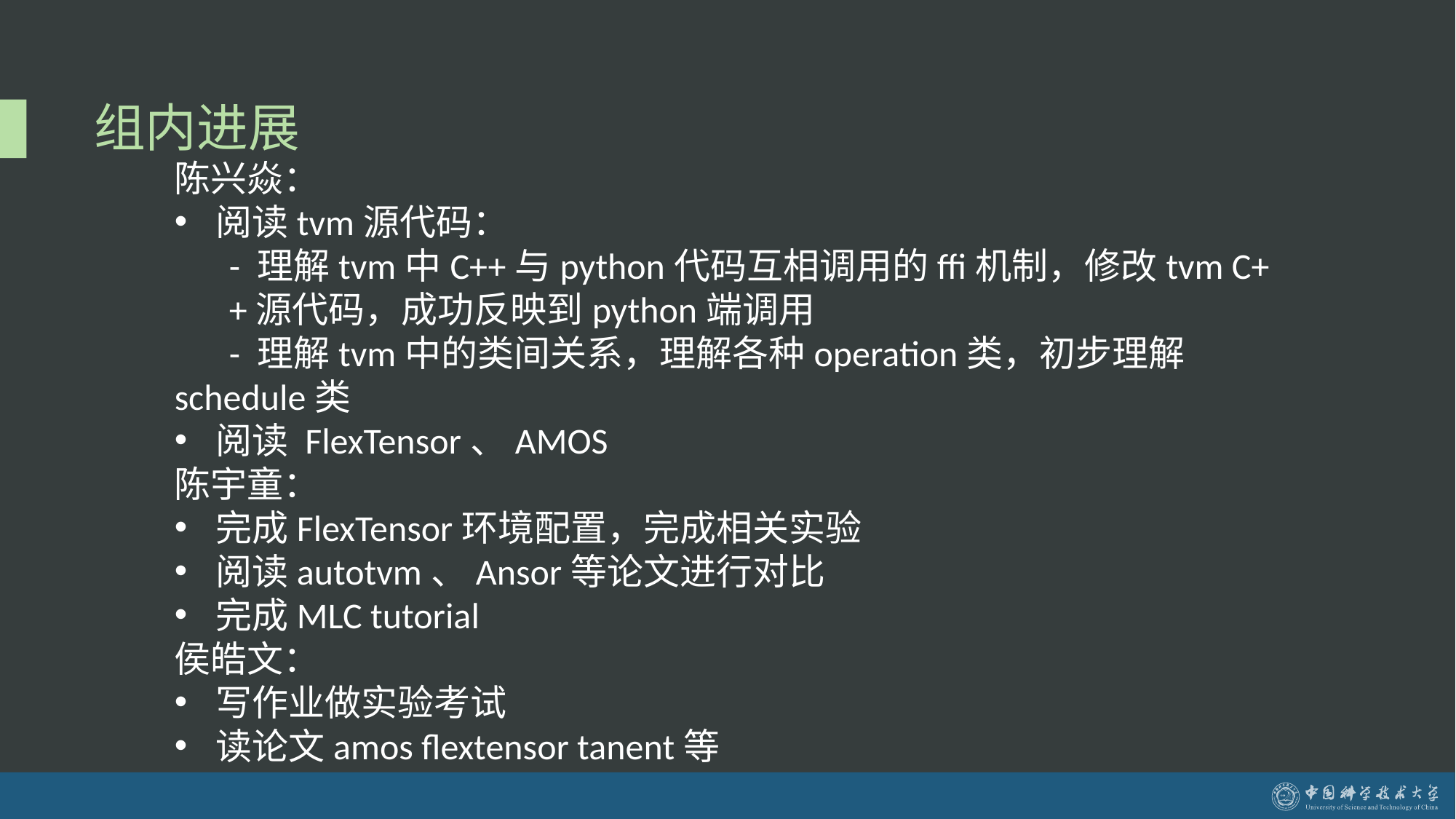

# 组内进展
陈兴焱：
阅读tvm源代码：
- 理解tvm中C++与python代码互相调用的ffi机制，修改tvm C++源代码，成功反映到python端调用
- 理解tvm中的类间关系，理解各种operation类，初步理解schedule类
阅读 FlexTensor、AMOS
陈宇童：
完成FlexTensor环境配置，完成相关实验
阅读autotvm、Ansor等论文进行对比
完成MLC tutorial
侯皓文：
写作业做实验考试
读论文amos flextensor tanent等